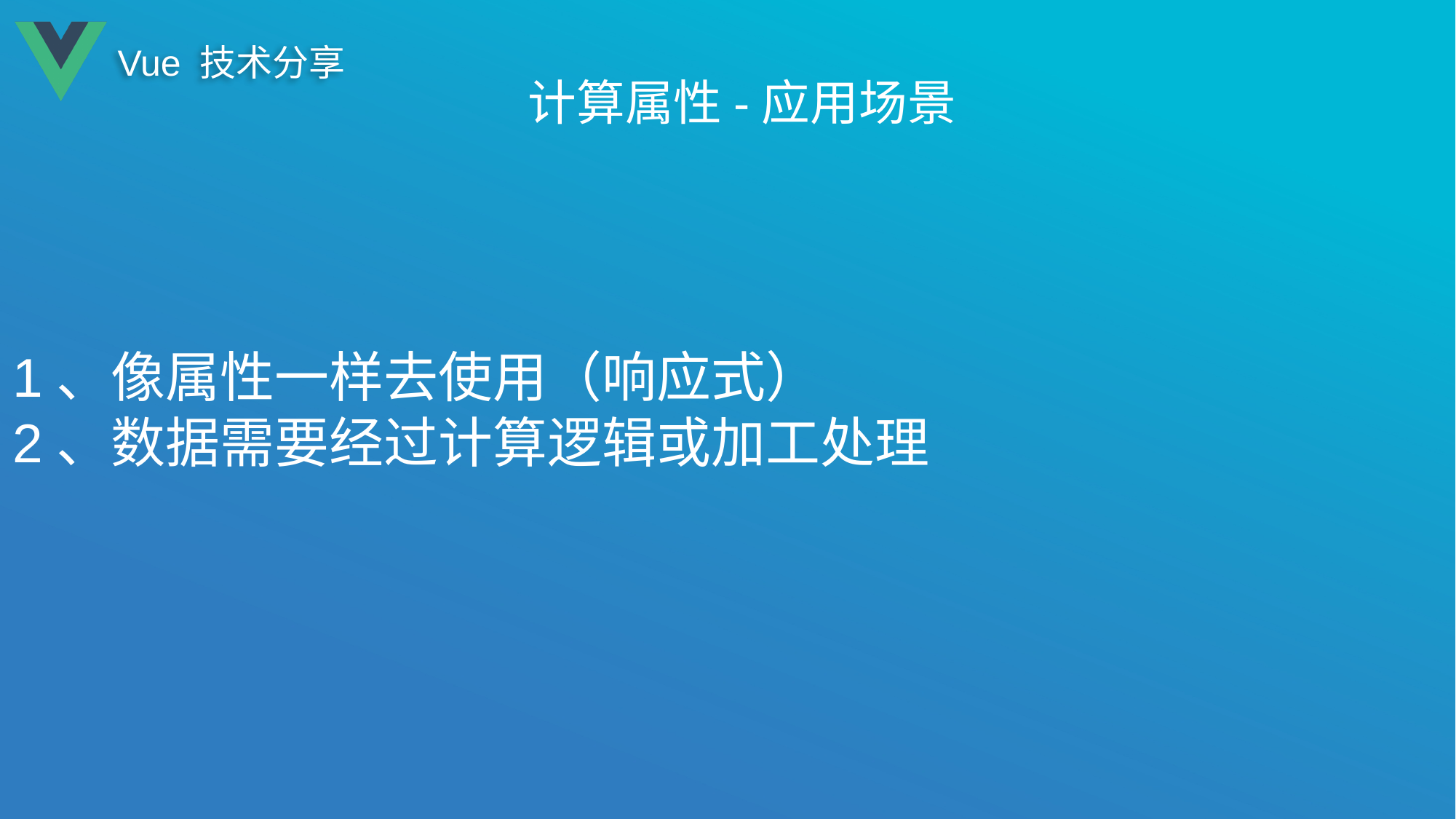

# 计算属性-应用场景
1、像属性一样去使用（响应式）
2、数据需要经过计算逻辑或加工处理